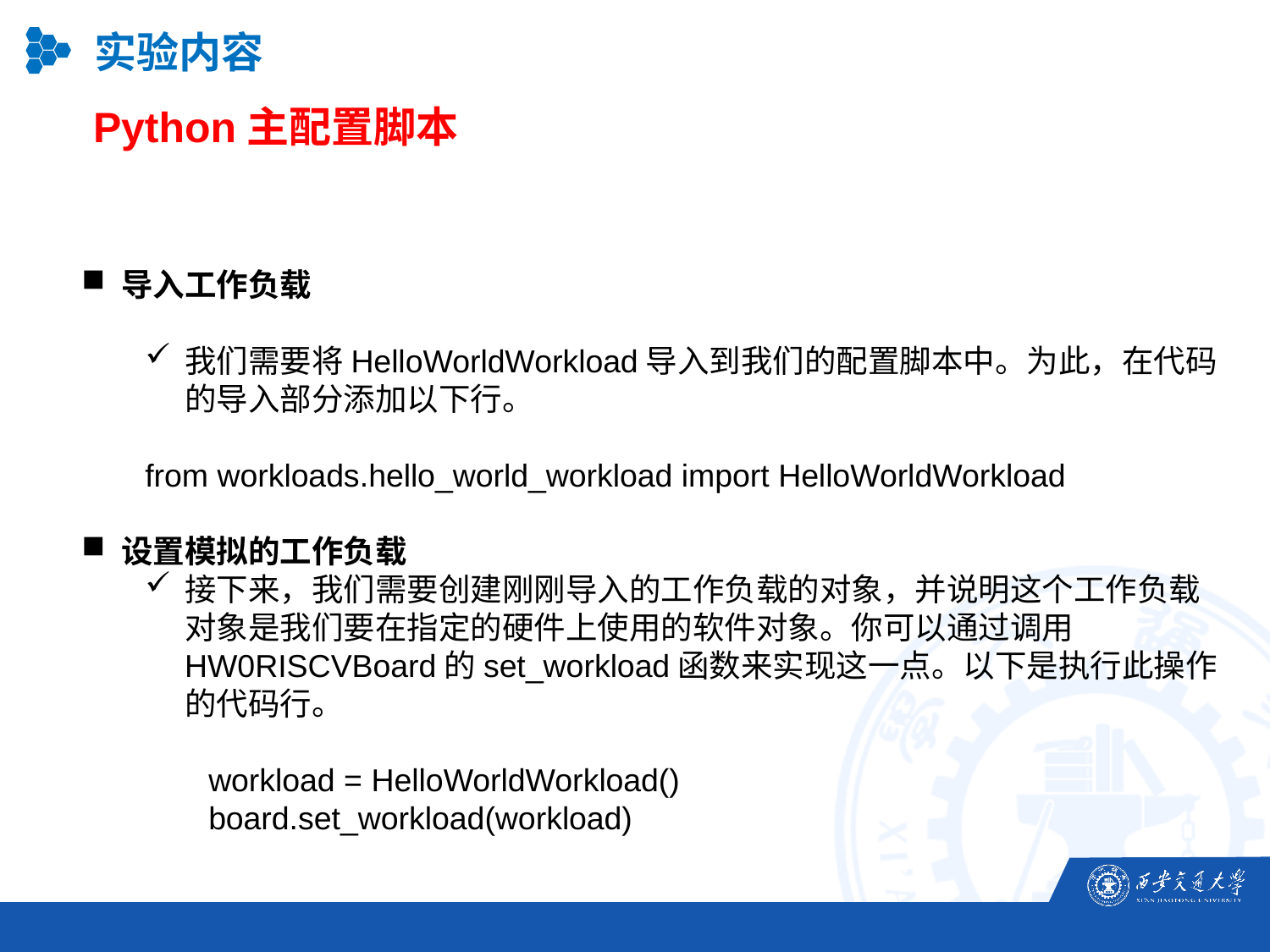

实验内容
Python主配置脚本

导入工作负载

我们需要将HelloWorldWorkload导入到我们的配置脚本中。为此，在代码的导入部分添加以下行。

from workloads.hello_world_workload import HelloWorldWorkload

设置模拟的工作负载
接下来，我们需要创建刚刚导入的工作负载的对象，并说明这个工作负载对象是我们要在指定的硬件上使用的软件对象。你可以通过调用HW0RISCVBoard的set_workload函数来实现这一点。以下是执行此操作的代码行。

workload = HelloWorldWorkload()
board.set_workload(workload)